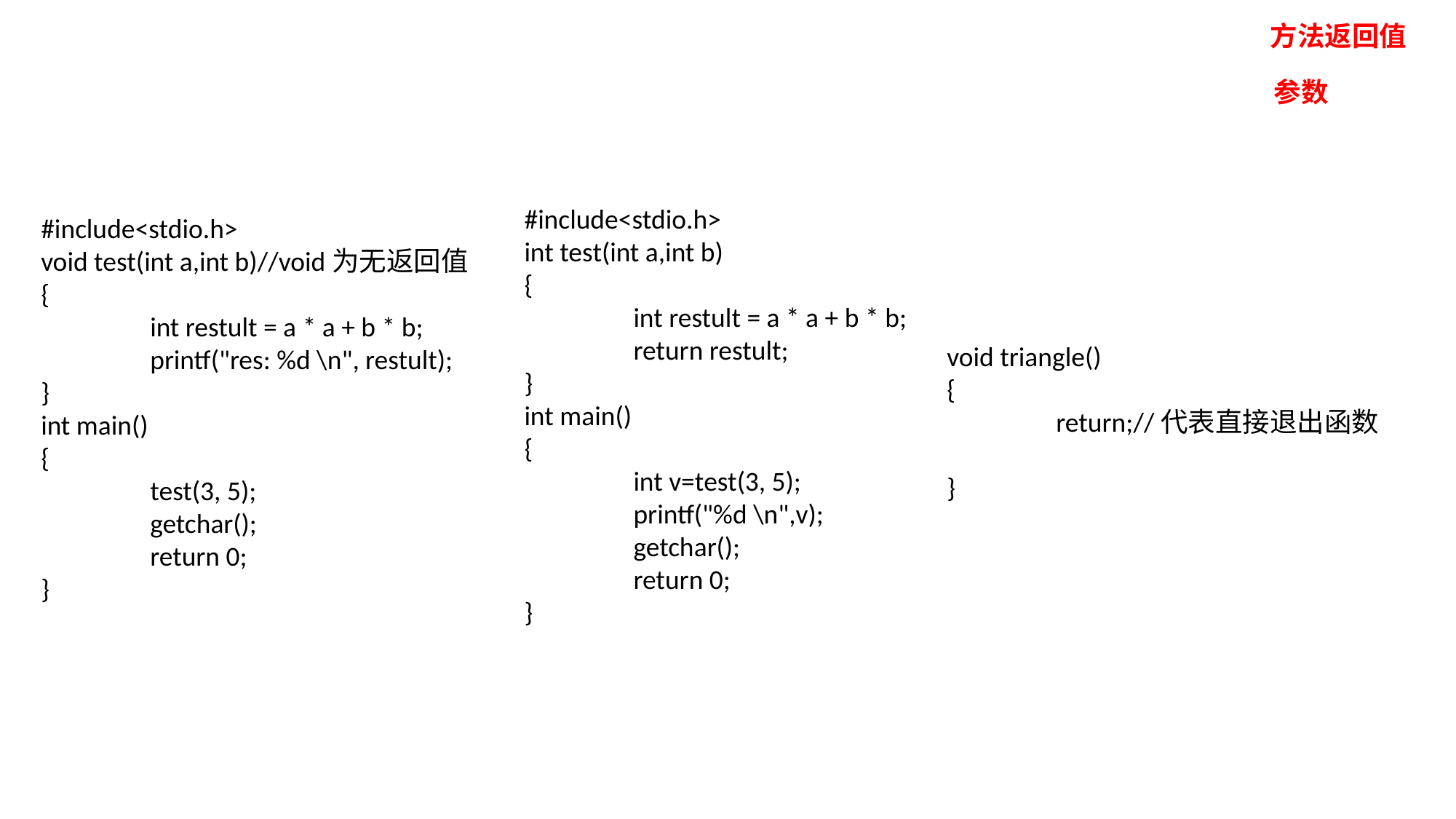

方法返回值
参数
#include<stdio.h>
int test(int a,int b)
{
	int restult = a * a + b * b;
	return restult;
}
int main()
{
	int v=test(3, 5);
	printf("%d \n",v);
	getchar();
	return 0;
}
#include<stdio.h>
void test(int a,int b)//void为无返回值
{
	int restult = a * a + b * b;
	printf("res: %d \n", restult);
}
int main()
{
	test(3, 5);
	getchar();
	return 0;
}

void triangle()
{
	return;//代表直接退出函数

}